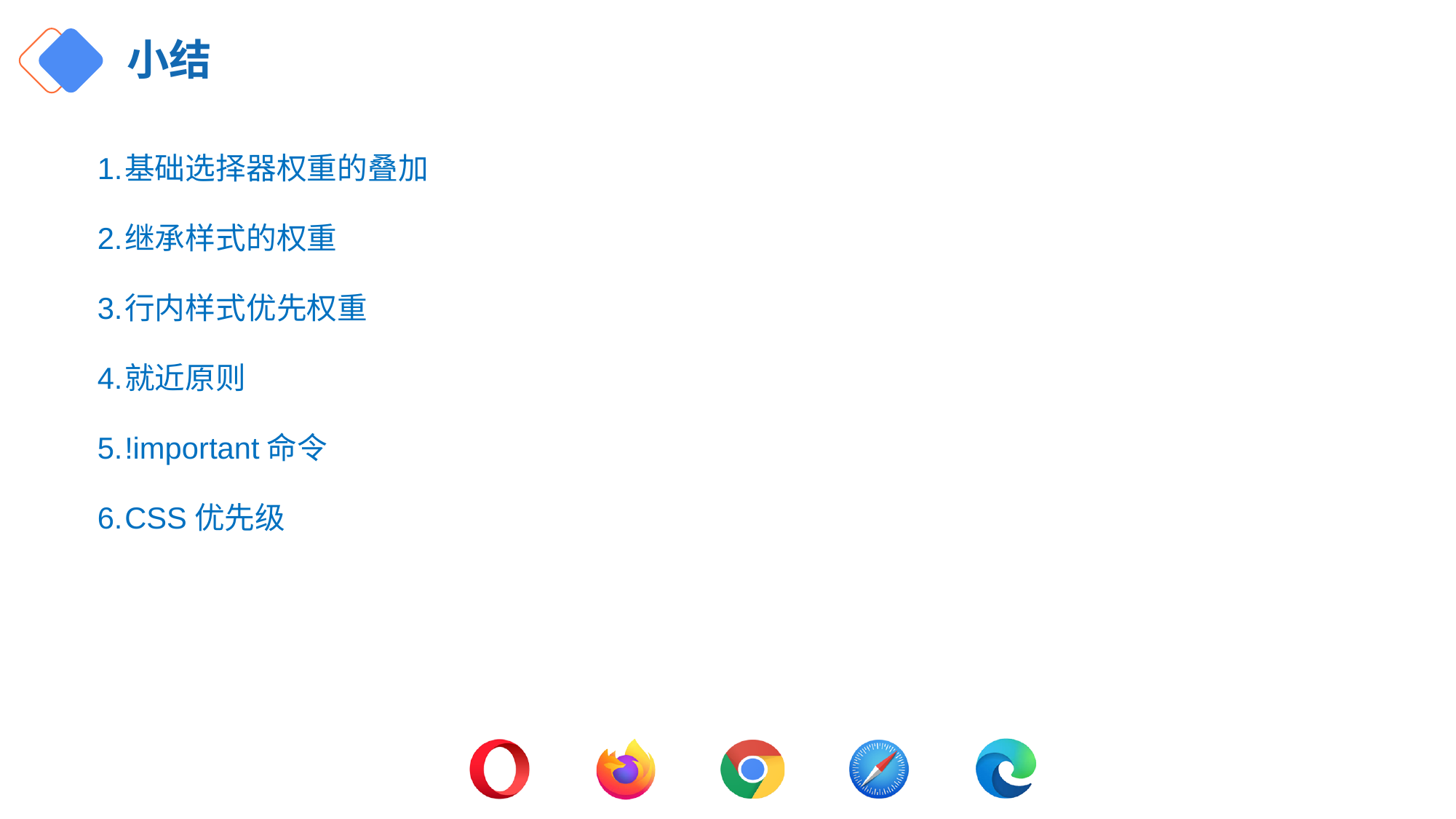

# 小结
基础选择器权重的叠加
继承样式的权重
行内样式优先权重
就近原则
!important命令
CSS优先级